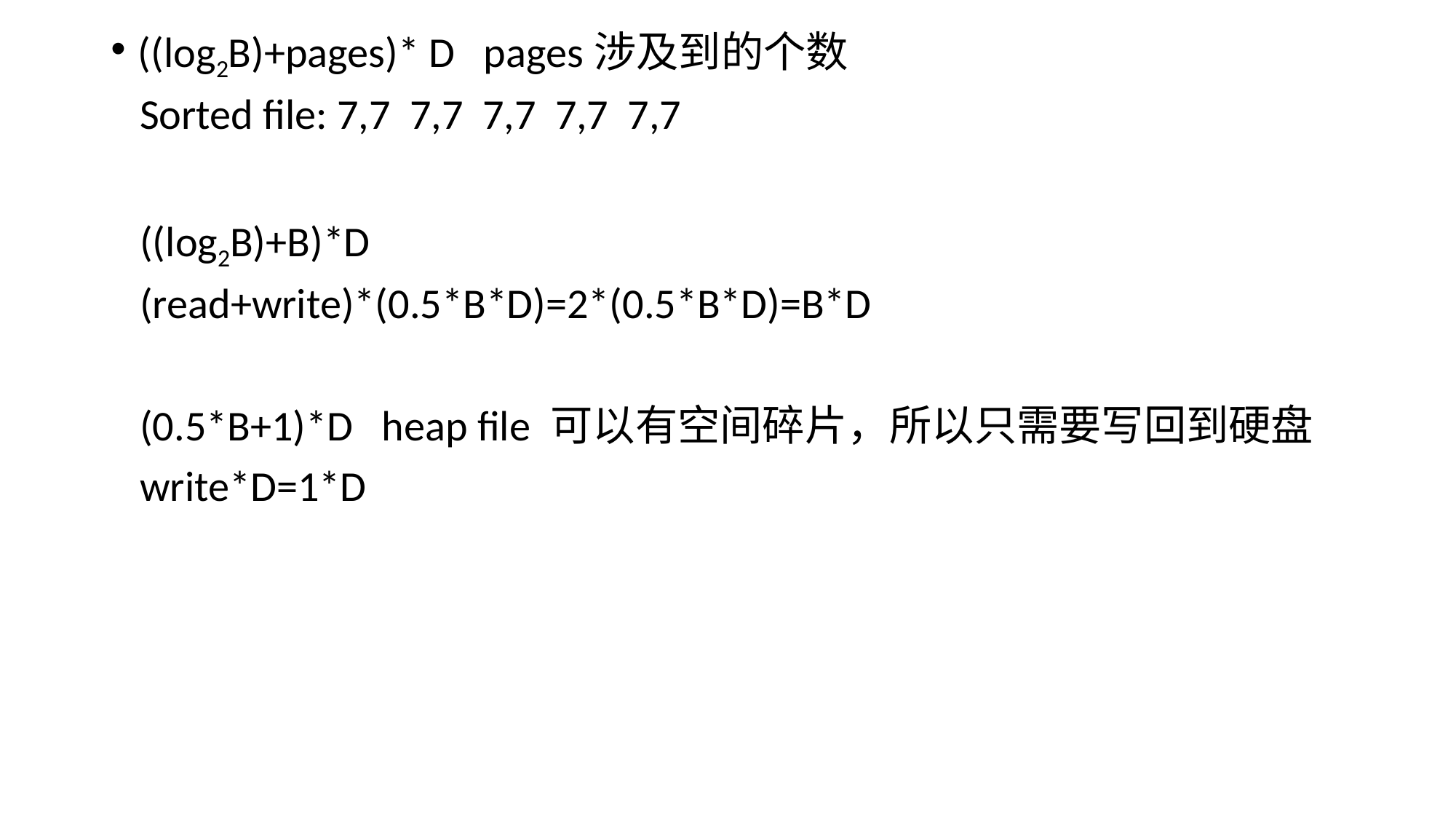

((log2B)+pages)* D   pages涉及到的个数
   Sorted file: 7,7  7,7  7,7  7,7  7,7

   ((log2B)+B)*D
   (read+write)*(0.5*B*D)=2*(0.5*B*D)=B*D

   (0.5*B+1)*D   heap file 可以有空间碎片，所以只需要写回到硬盘
   write*D=1*D